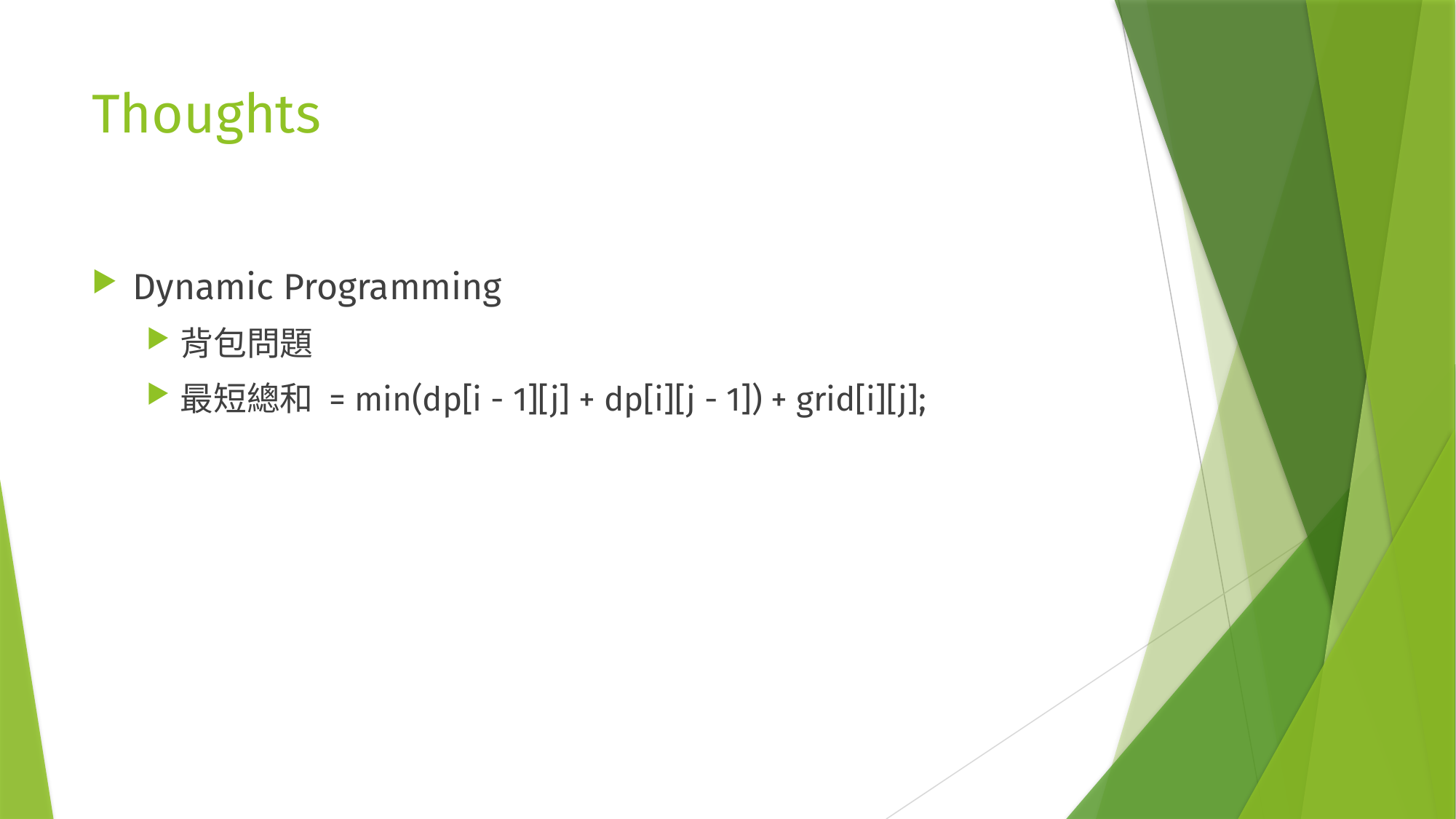

# Thoughts
Dynamic Programming
背包問題
最短總和 = min(dp[i - 1][j] + dp[i][j - 1]) + grid[i][j];